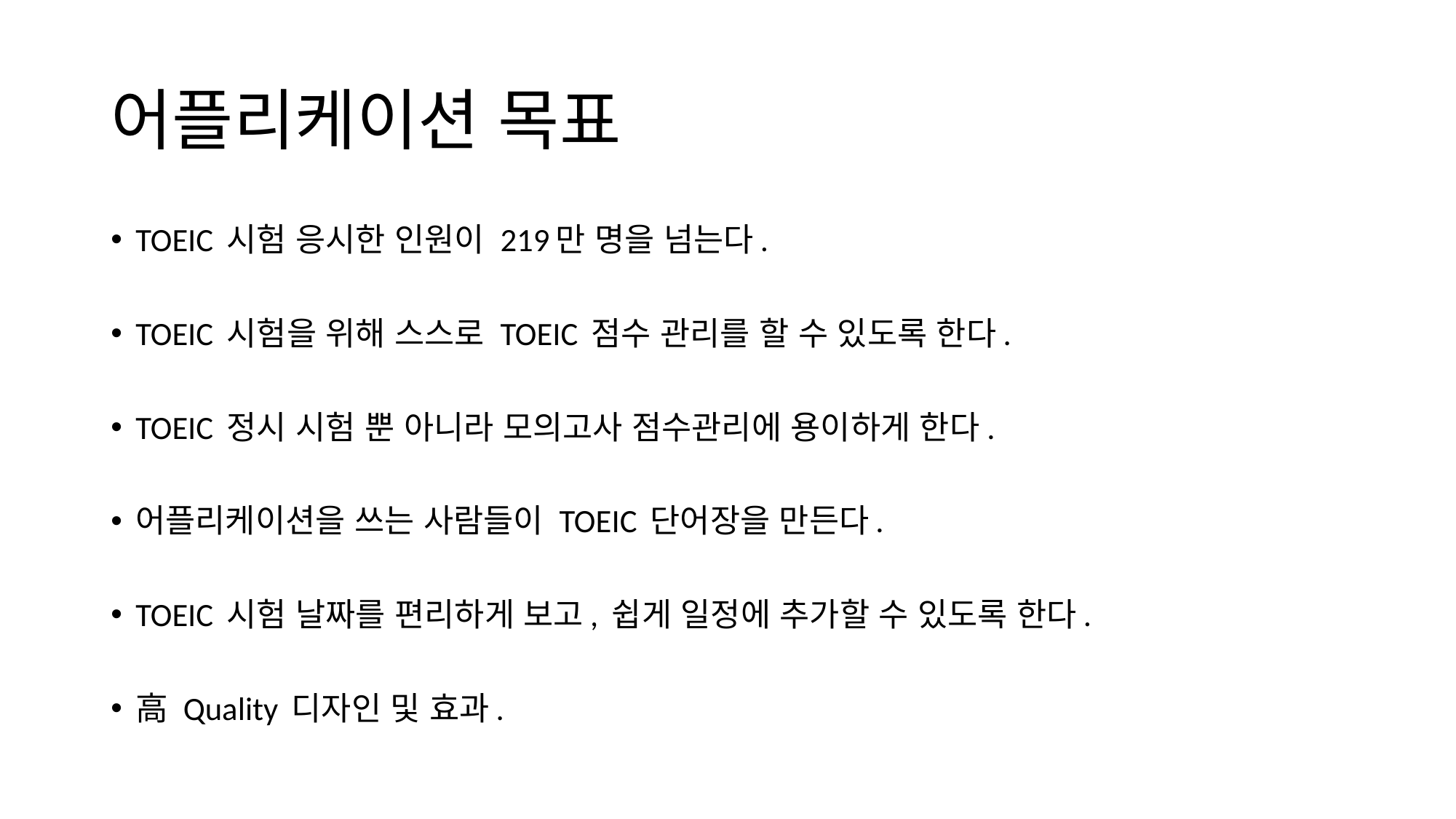

# 어플리케이션 목표
TOEIC 시험 응시한 인원이 219만 명을 넘는다.

TOEIC 시험을 위해 스스로 TOEIC 점수 관리를 할 수 있도록 한다.

TOEIC 정시 시험 뿐 아니라 모의고사 점수관리에 용이하게 한다.

어플리케이션을 쓰는 사람들이 TOEIC 단어장을 만든다.

TOEIC 시험 날짜를 편리하게 보고, 쉽게 일정에 추가할 수 있도록 한다.

高 Quality 디자인 및 효과.